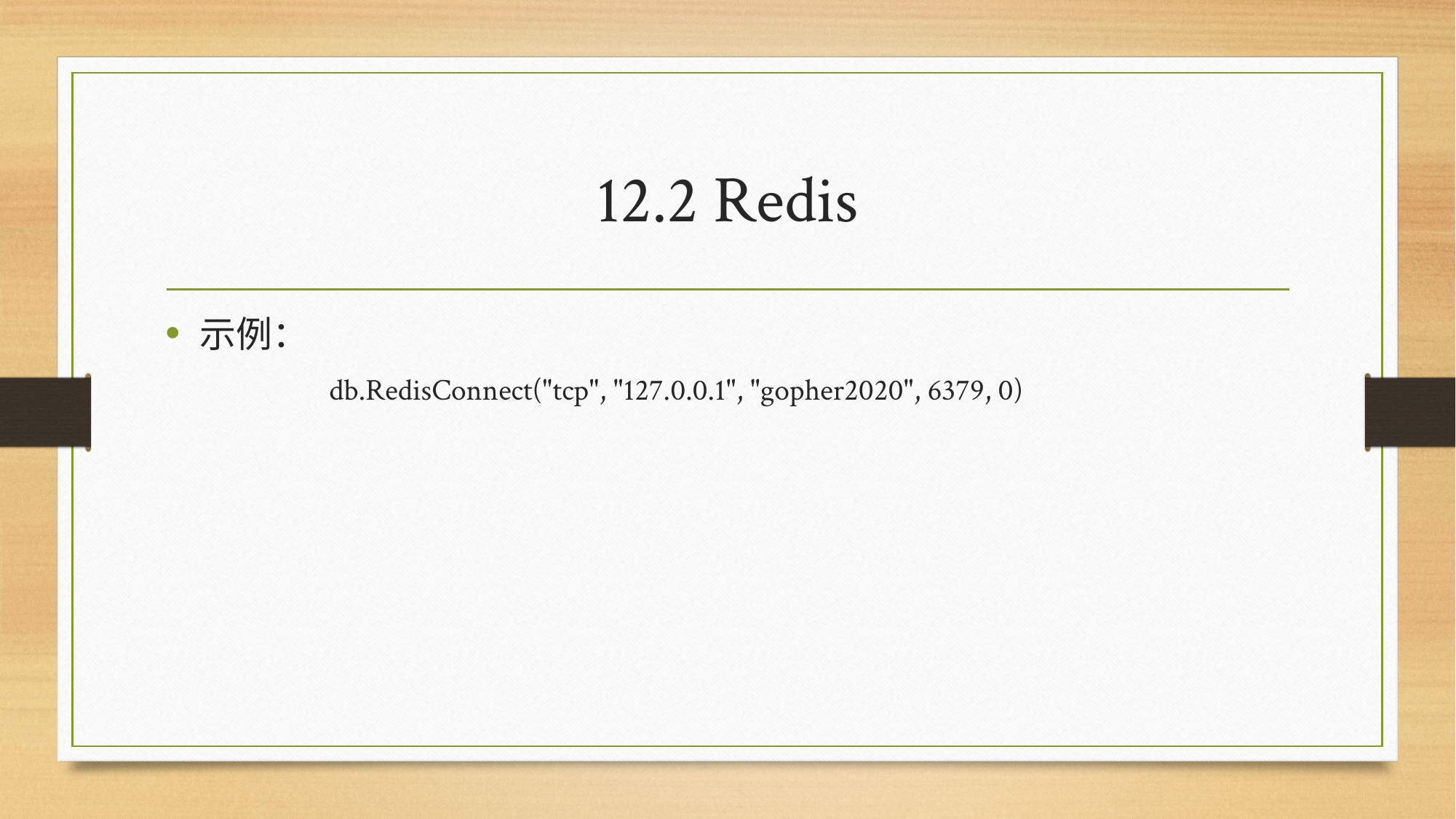

# 12.2 Redis
示例：
	db.RedisConnect("tcp", "127.0.0.1", "gopher2020", 6379, 0)